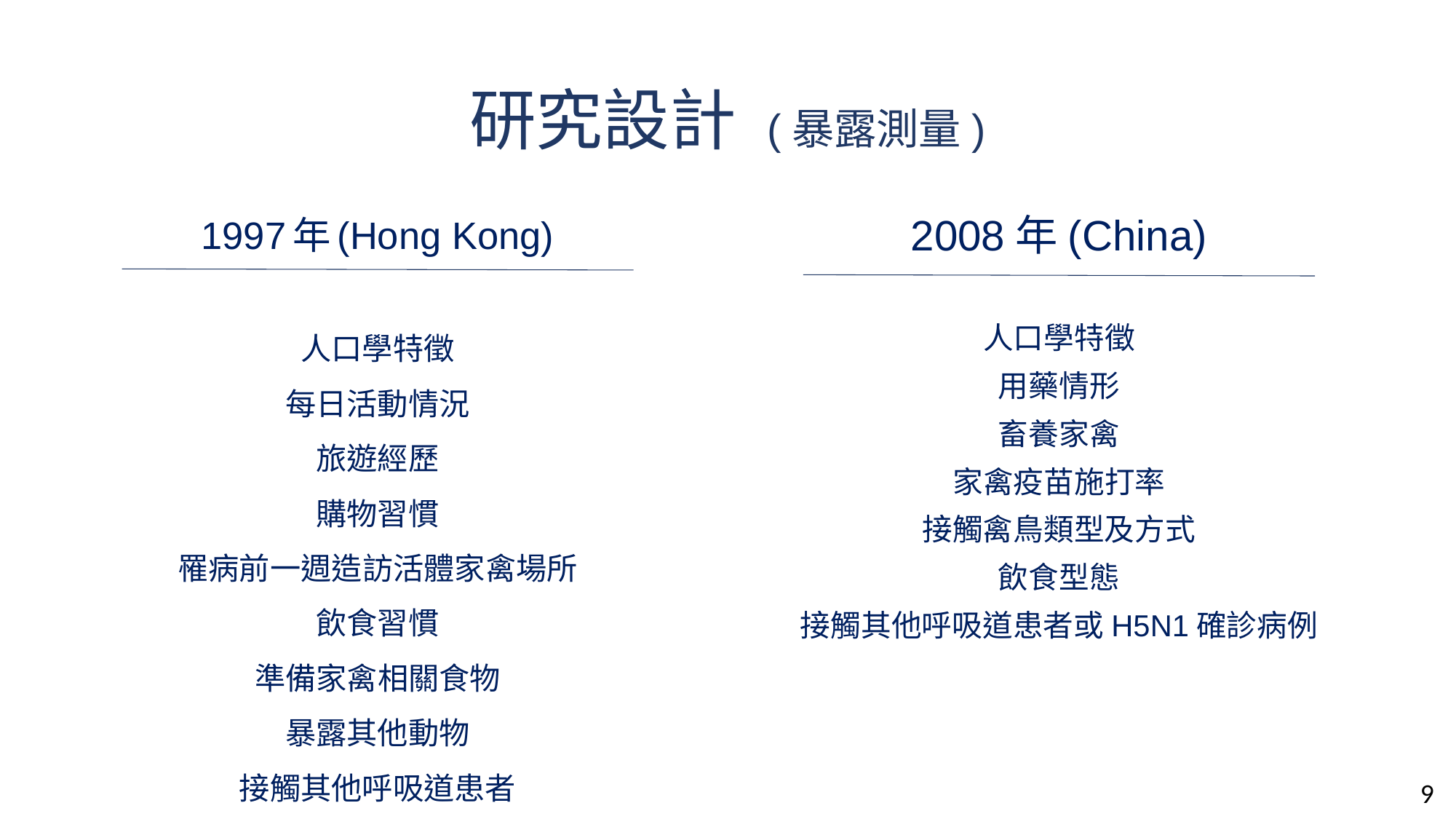

# 研究設計 (暴露測量)
1997年(Hong Kong)

人口學特徵
每日活動情況
旅遊經歷
購物習慣
罹病前一週造訪活體家禽場所
飲食習慣
準備家禽相關食物
暴露其他動物
接觸其他呼吸道患者

2008年(China)

人口學特徵
用藥情形
畜養家禽
家禽疫苗施打率
接觸禽鳥類型及方式
飲食型態
接觸其他呼吸道患者或H5N1確診病例

9